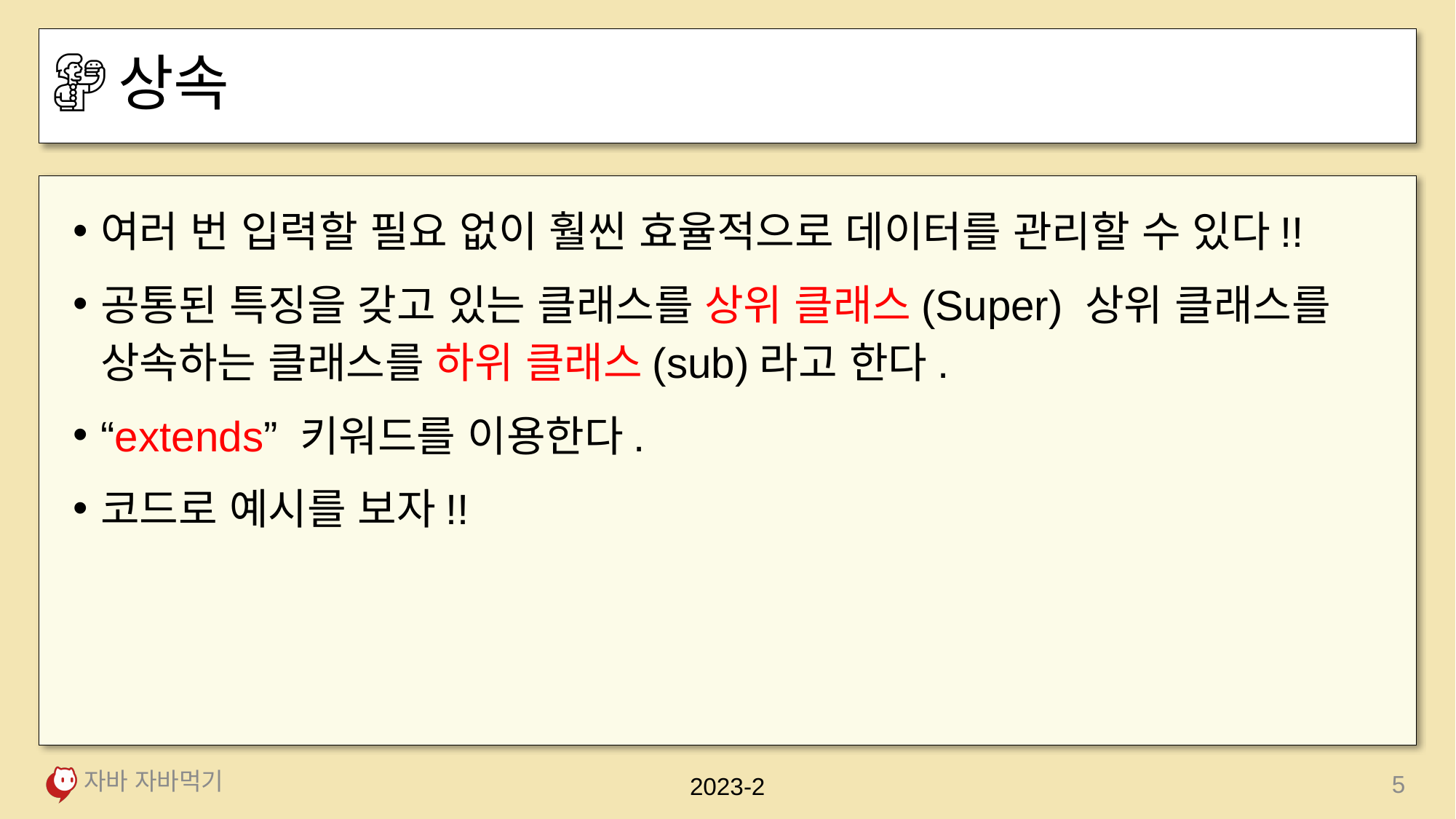

# 상속
여러 번 입력할 필요 없이 훨씬 효율적으로 데이터를 관리할 수 있다!!
공통된 특징을 갖고 있는 클래스를 상위 클래스(Super) 상위 클래스를 상속하는 클래스를 하위 클래스(sub)라고 한다.
“extends” 키워드를 이용한다.
코드로 예시를 보자!!

자바 자바먹기
5